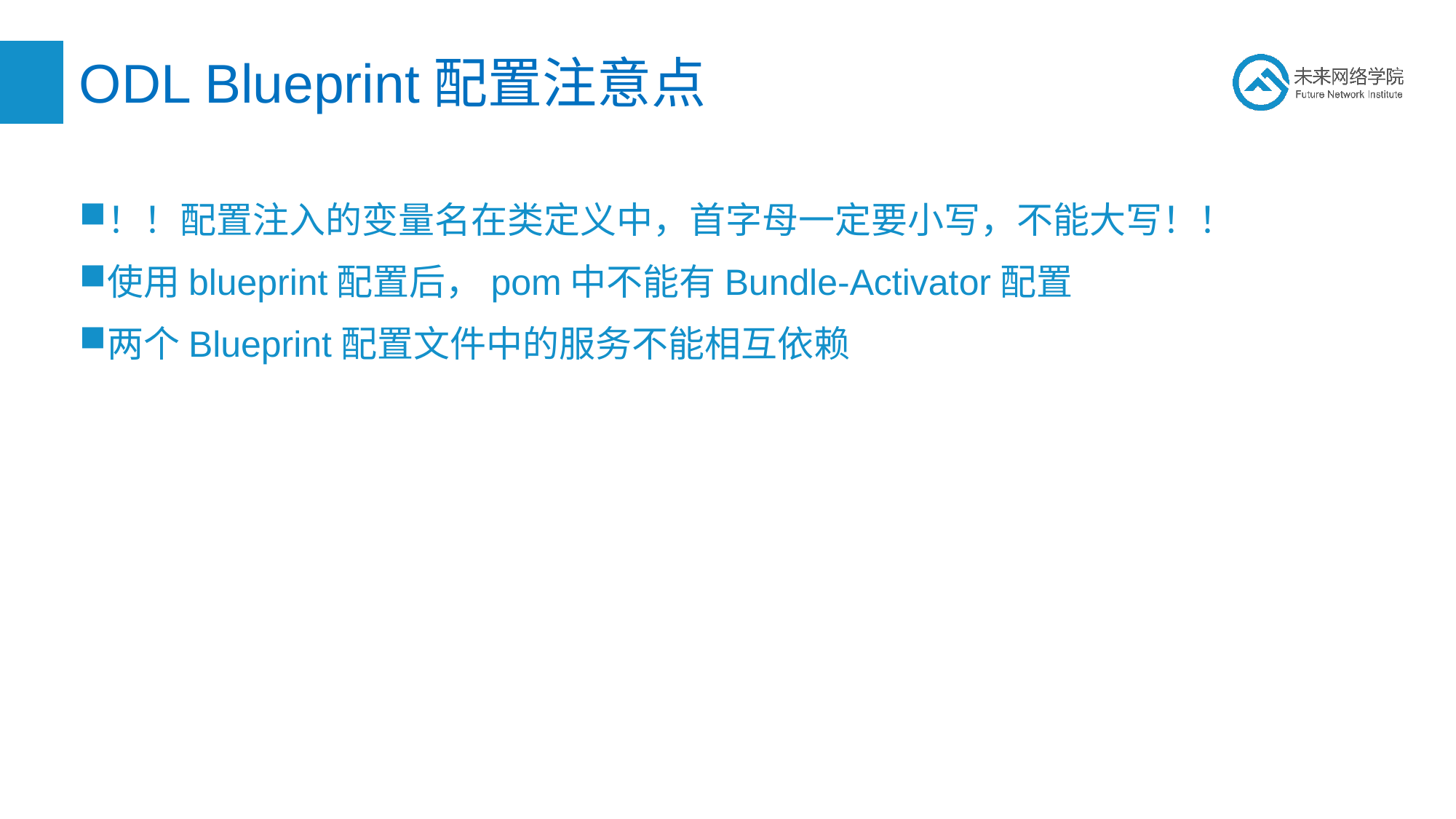

# ODL Blueprint配置注意点
！！配置注入的变量名在类定义中，首字母一定要小写，不能大写！！
使用blueprint配置后，pom中不能有Bundle-Activator配置
两个Blueprint配置文件中的服务不能相互依赖